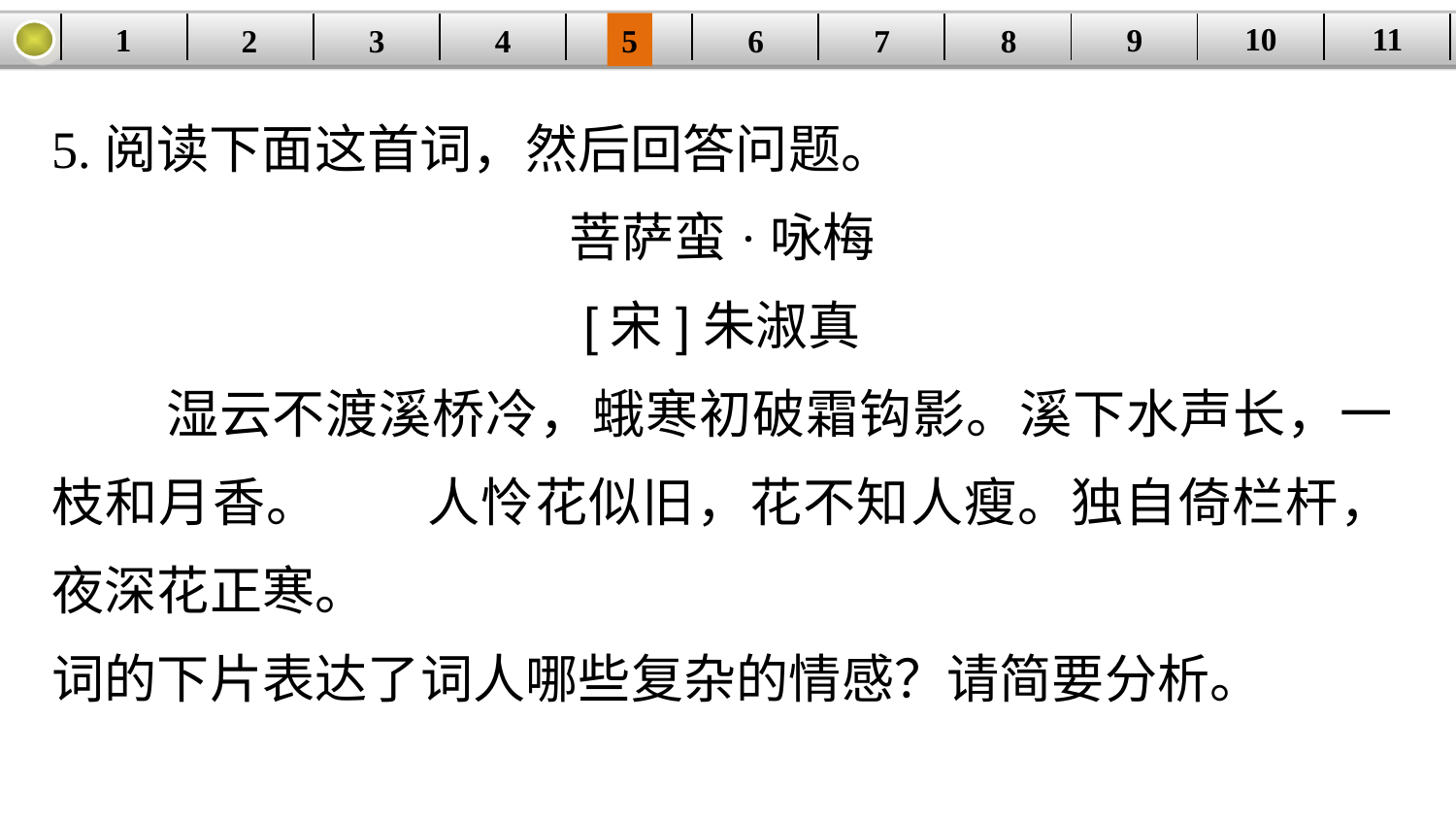

10

11
9
1
3
4
5
6
8
2
|  |  |  |  |  |  |  |  |  |  |  |
| --- | --- | --- | --- | --- | --- | --- | --- | --- | --- | --- |
7

5.阅读下面这首词，然后回答问题。
菩萨蛮·咏梅
[宋]朱淑真
        湿云不渡溪桥冷，蛾寒初破霜钩影。溪下水声长，一枝和月香。　　人怜花似旧，花不知人瘦。独自倚栏杆，夜深花正寒。
词的下片表达了词人哪些复杂的情感？请简要分析。